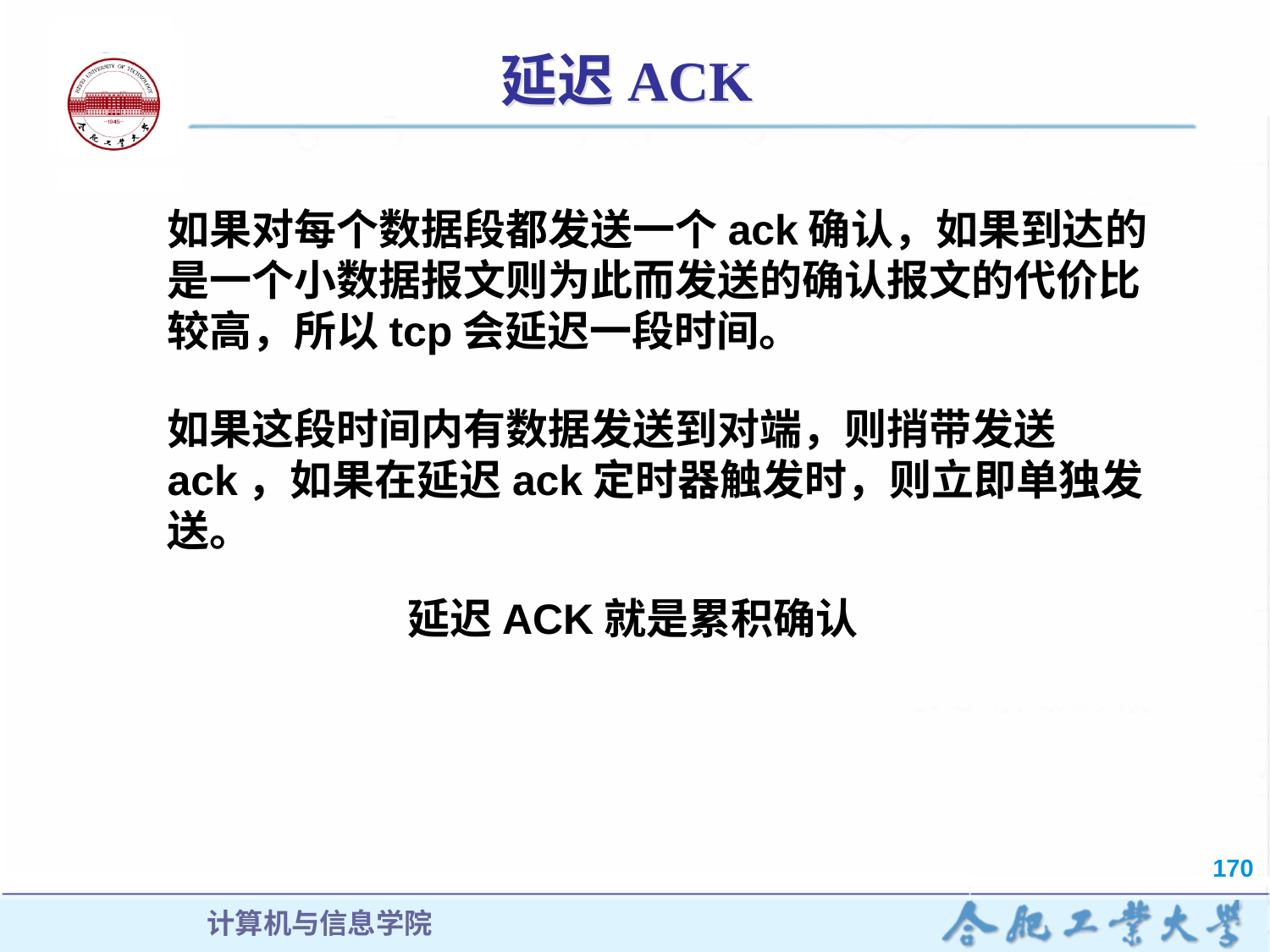

# 延迟ACK
如果对每个数据段都发送一个ack确认，如果到达的是一个小数据报文则为此而发送的确认报文的代价比较高，所以tcp会延迟一段时间。
如果这段时间内有数据发送到对端，则捎带发送ack，如果在延迟ack定时器触发时，则立即单独发送。
延迟ACK就是累积确认